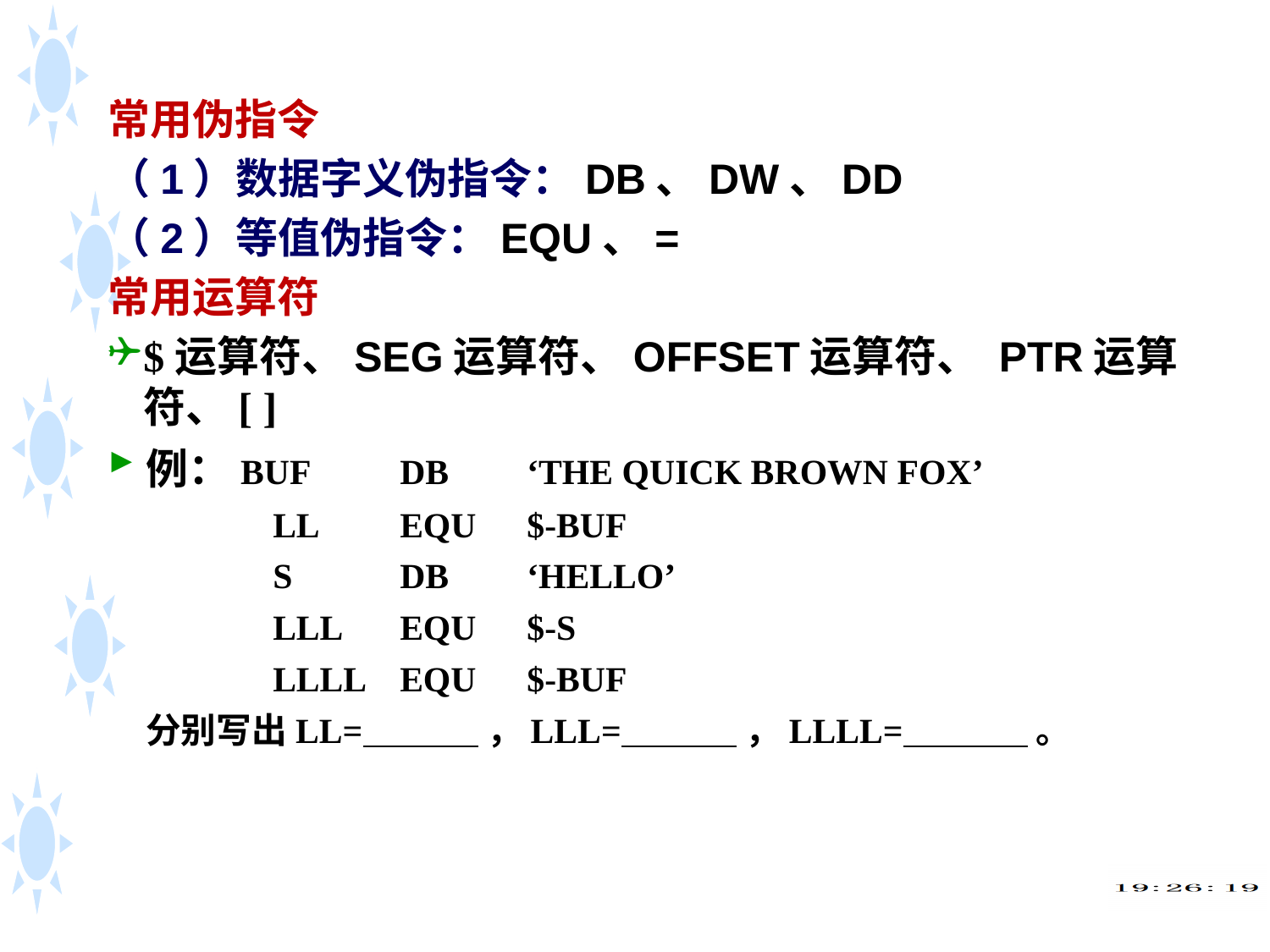

常用伪指令
（1）数据字义伪指令：DB、DW、DD
（2）等值伪指令：EQU、=
常用运算符
$运算符、SEG运算符、OFFSET运算符、 PTR运算符、[ ]
例：BUF	DB	‘THE QUICK BROWN FOX’
	LL	EQU	$-BUF
	S	DB	‘HELLO’
	LLL	EQU	$-S
	LLLL	EQU	$-BUF
分别写出LL=             ，LLL=             ，LLLL=              。